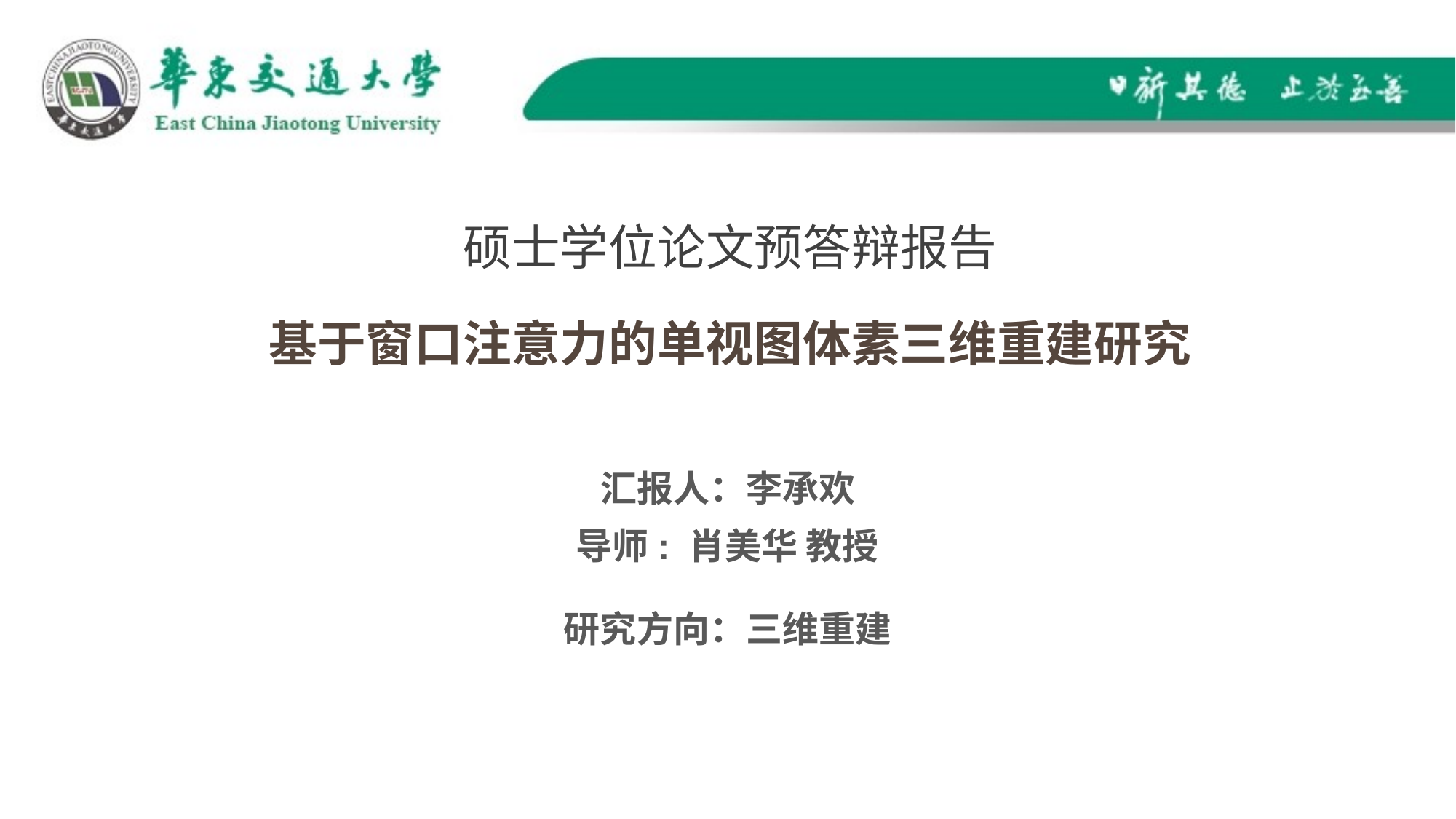

硕士学位论文预答辩报告
基于窗口注意力的单视图体素三维重建研究

汇报人：李承欢
导师: 肖美华 教授
研究方向：三维重建